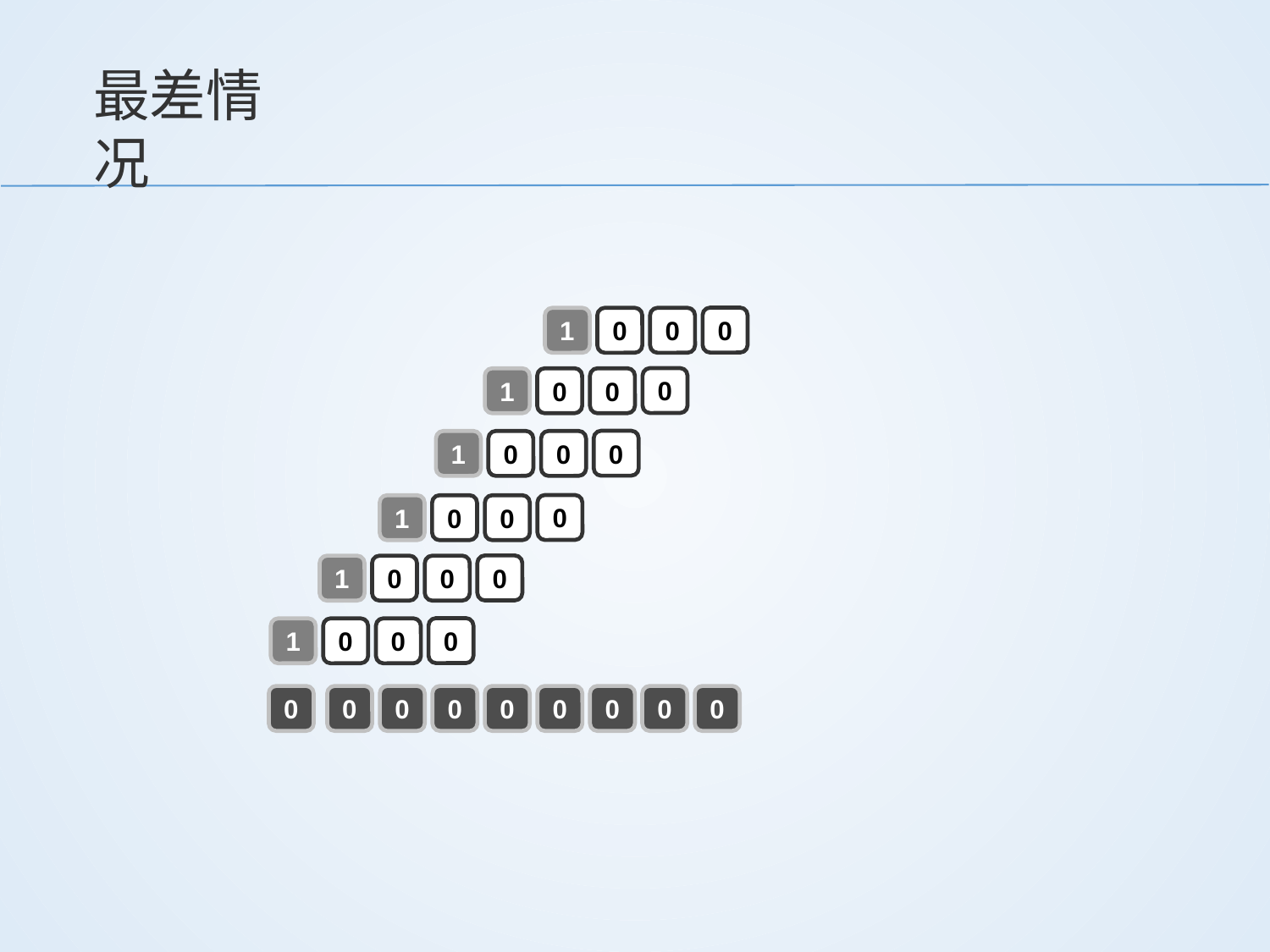

# 最差情况
0
1
0
0
0
1
0
0
0
1
0
0
0
1
0
0
0
1
0
0
0
1
0
0
0
0
0
0
0
0
0
0
0